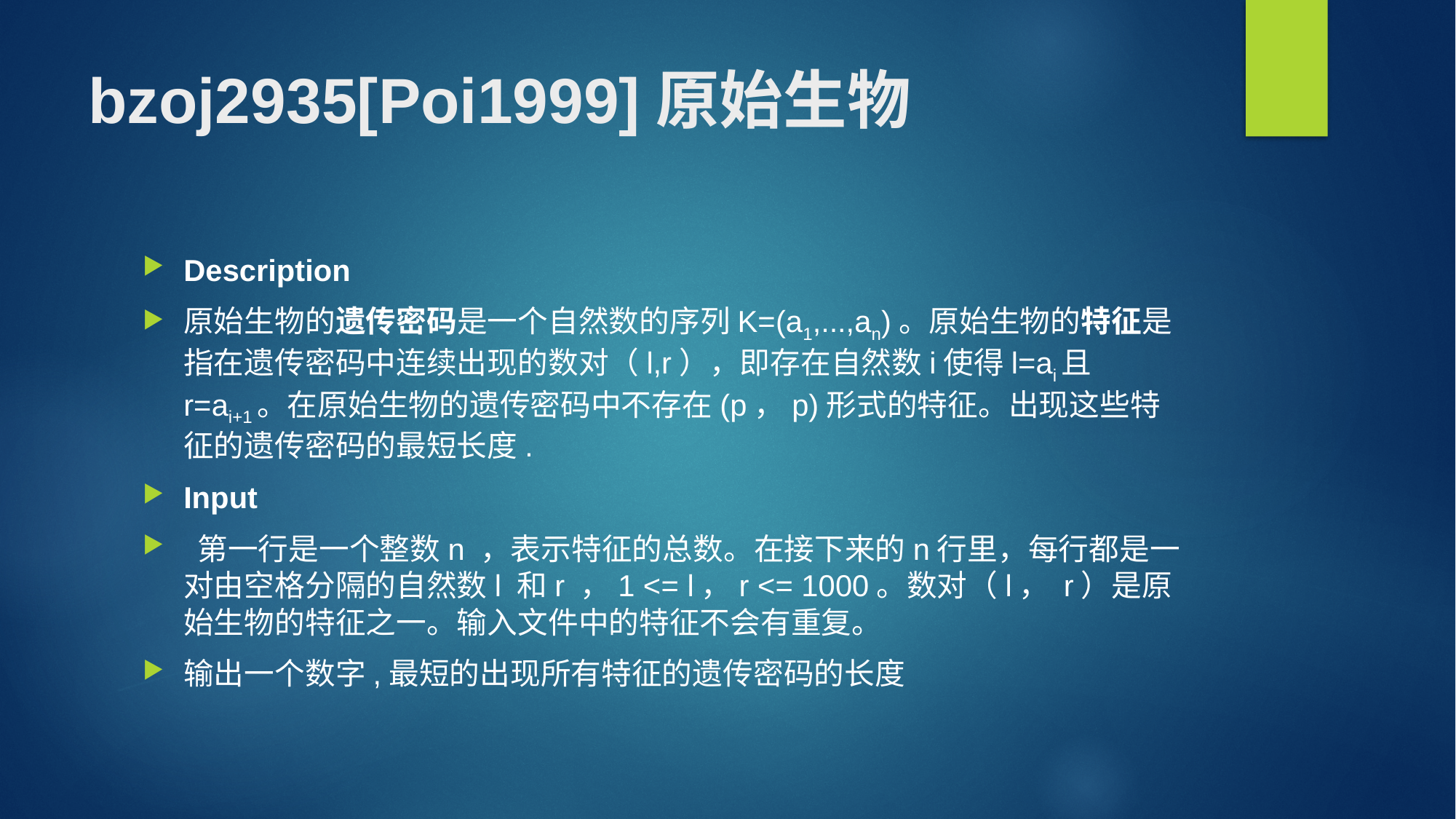

# bzoj2935[Poi1999]原始生物
Description
原始生物的遗传密码是一个自然数的序列K=(a1,...,an)。原始生物的特征是指在遗传密码中连续出现的数对（l,r），即存在自然数i使得l=ai且r=ai+1。在原始生物的遗传密码中不存在(p，p)形式的特征。出现这些特征的遗传密码的最短长度.
Input
 第一行是一个整数n ，表示特征的总数。在接下来的n行里，每行都是一对由空格分隔的自然数l 和r ，1 <= l，r <= 1000。数对（l， r）是原始生物的特征之一。输入文件中的特征不会有重复。
输出一个数字,最短的出现所有特征的遗传密码的长度